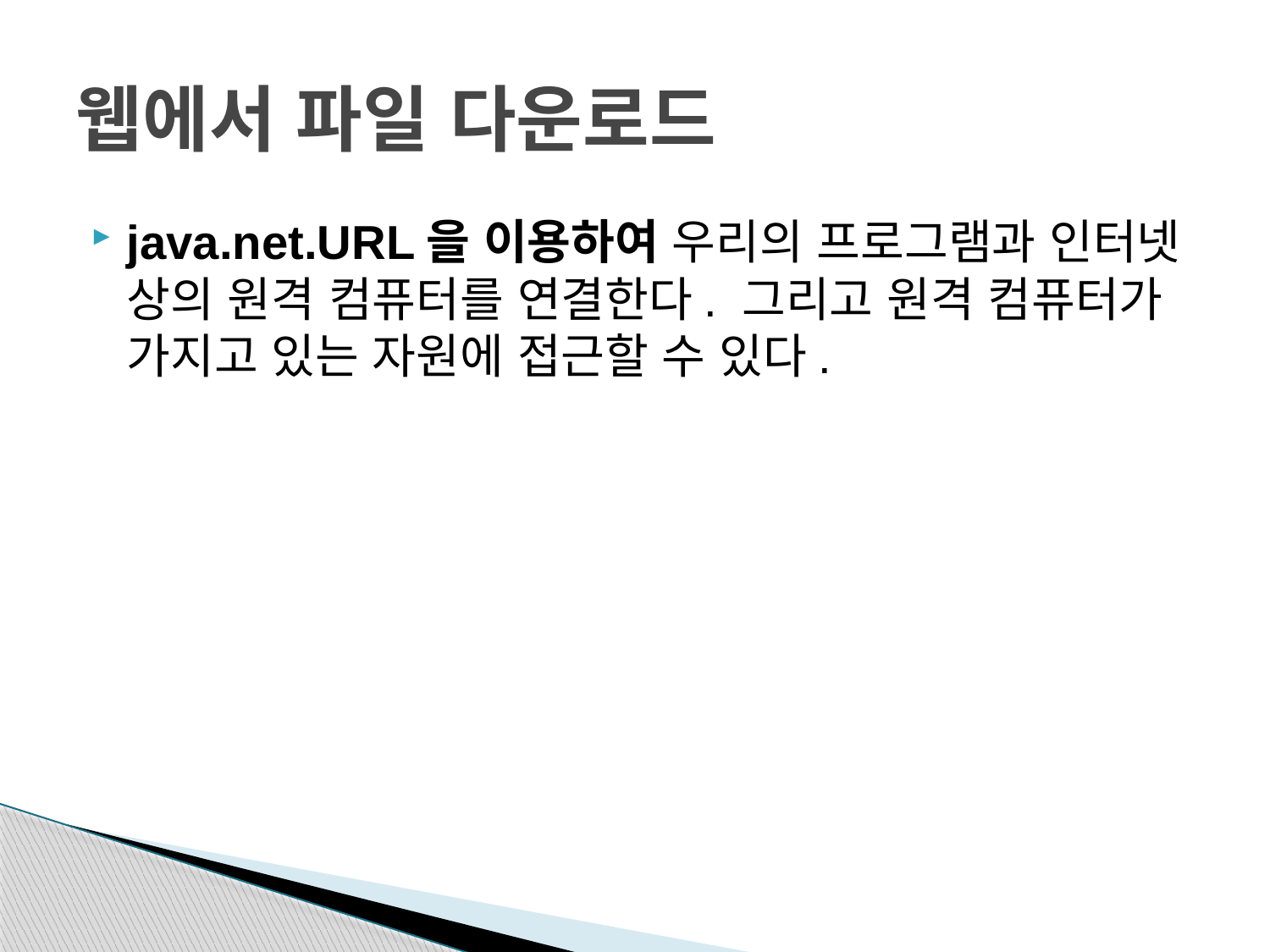

# 웹에서 파일 다운로드
java.net.URL을 이용하여 우리의 프로그램과 인터넷 상의 원격 컴퓨터를 연결한다. 그리고 원격 컴퓨터가 가지고 있는 자원에 접근할 수 있다.